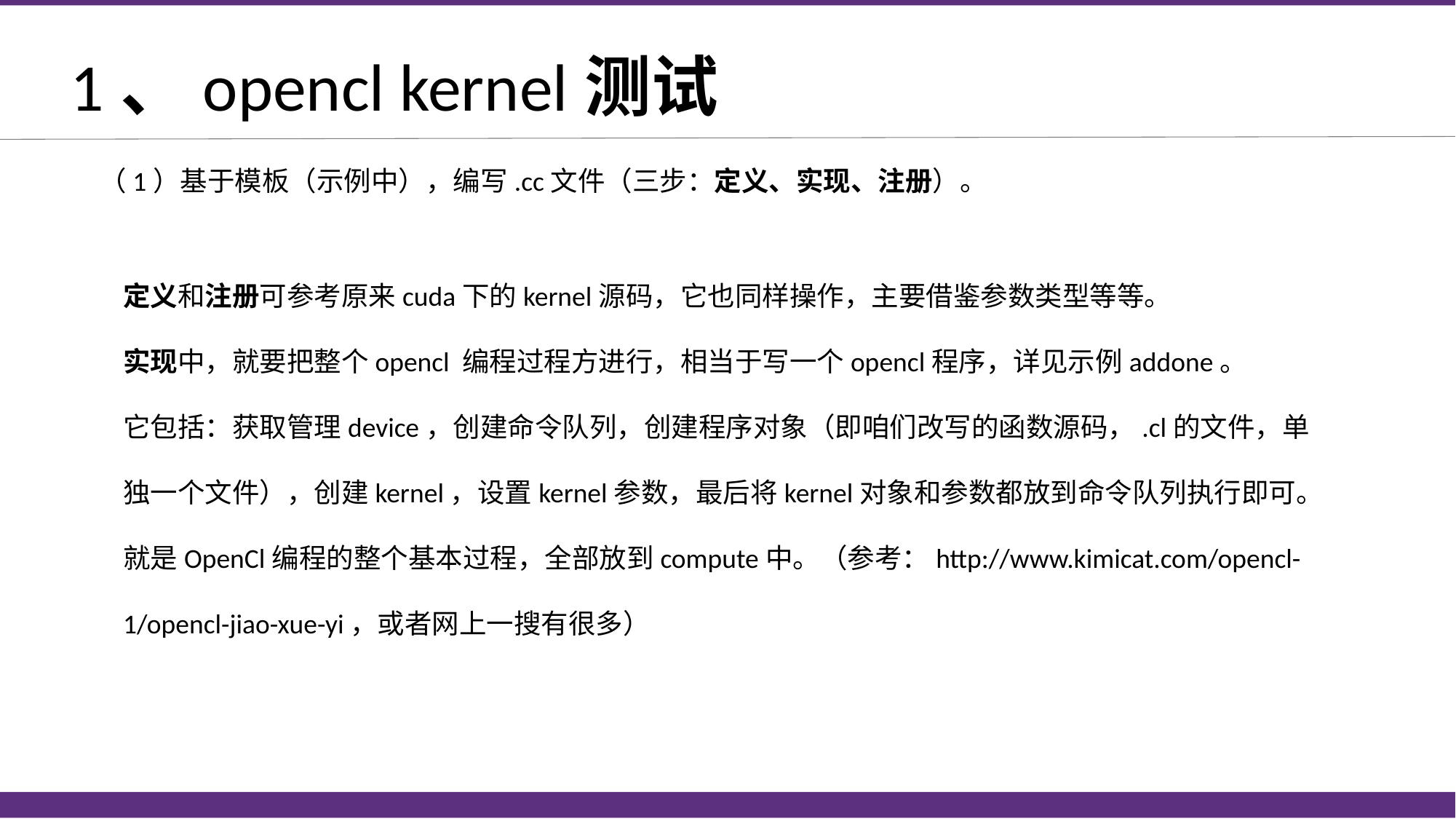

# 1、opencl kernel测试
  （1）基于模板（示例中），编写.cc文件（三步：定义、实现、注册）。

定义和注册可参考原来cuda下的kernel源码，它也同样操作，主要借鉴参数类型等等。
实现中，就要把整个opencl 编程过程方进行，相当于写一个opencl程序，详见示例addone。
它包括：获取管理device，创建命令队列，创建程序对象（即咱们改写的函数源码，.cl的文件，单独一个文件），创建kernel，设置kernel参数，最后将kernel对象和参数都放到命令队列执行即可。就是OpenCl编程的整个基本过程，全部放到compute中。（参考：http://www.kimicat.com/opencl-1/opencl-jiao-xue-yi，或者网上一搜有很多）
2